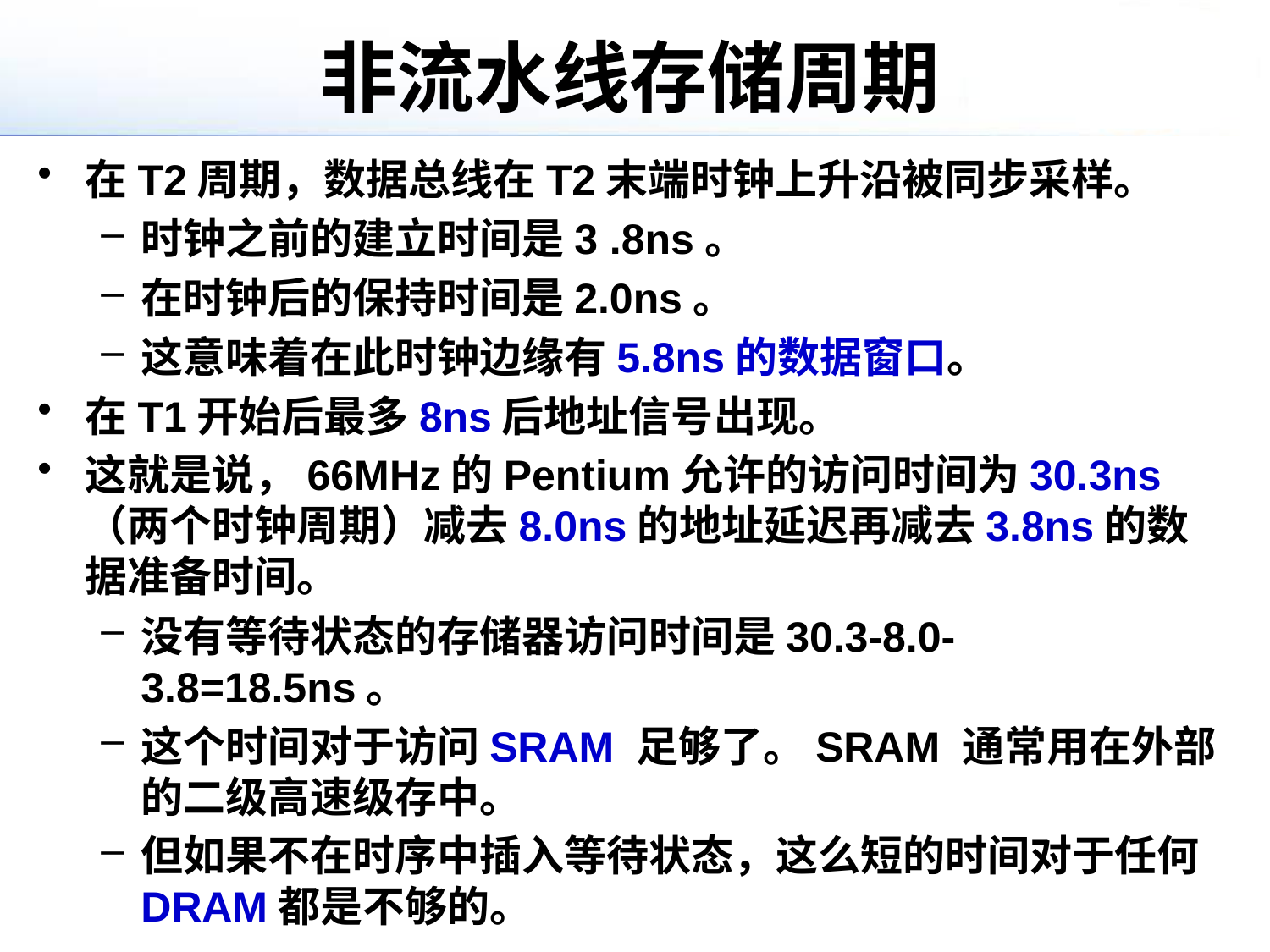

# 非流水线存储周期
在T2周期，数据总线在T2末端时钟上升沿被同步采样。
时钟之前的建立时间是3 .8ns。
在时钟后的保持时间是2.0ns。
这意味着在此时钟边缘有5.8ns的数据窗口。
在T1开始后最多8ns后地址信号出现。
这就是说，66MHz的Pentium允许的访问时间为30.3ns（两个时钟周期）减去8.0ns的地址延迟再减去3.8ns的数据准备时间。
没有等待状态的存储器访问时间是30.3-8.0-3.8=18.5ns。
这个时间对于访问SRAM 足够了。SRAM 通常用在外部的二级高速级存中。
但如果不在时序中插入等待状态，这么短的时间对于任何DRAM都是不够的。